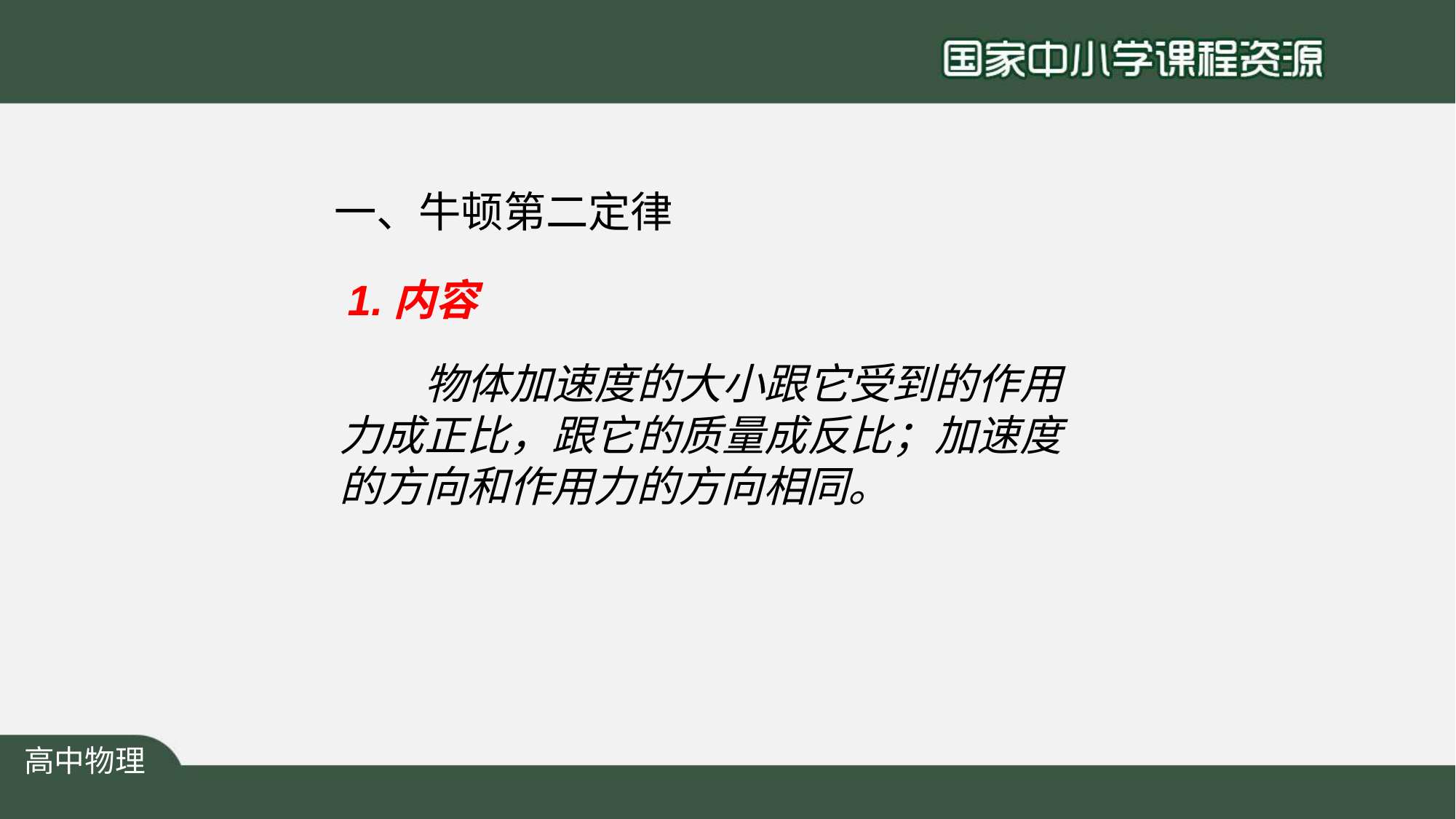

一、牛顿第二定律
1.内容
物体加速度的大小跟它受到的作用 力成正比，跟它的质量成反比；加速度 的方向和作用力的方向相同。
高中物理